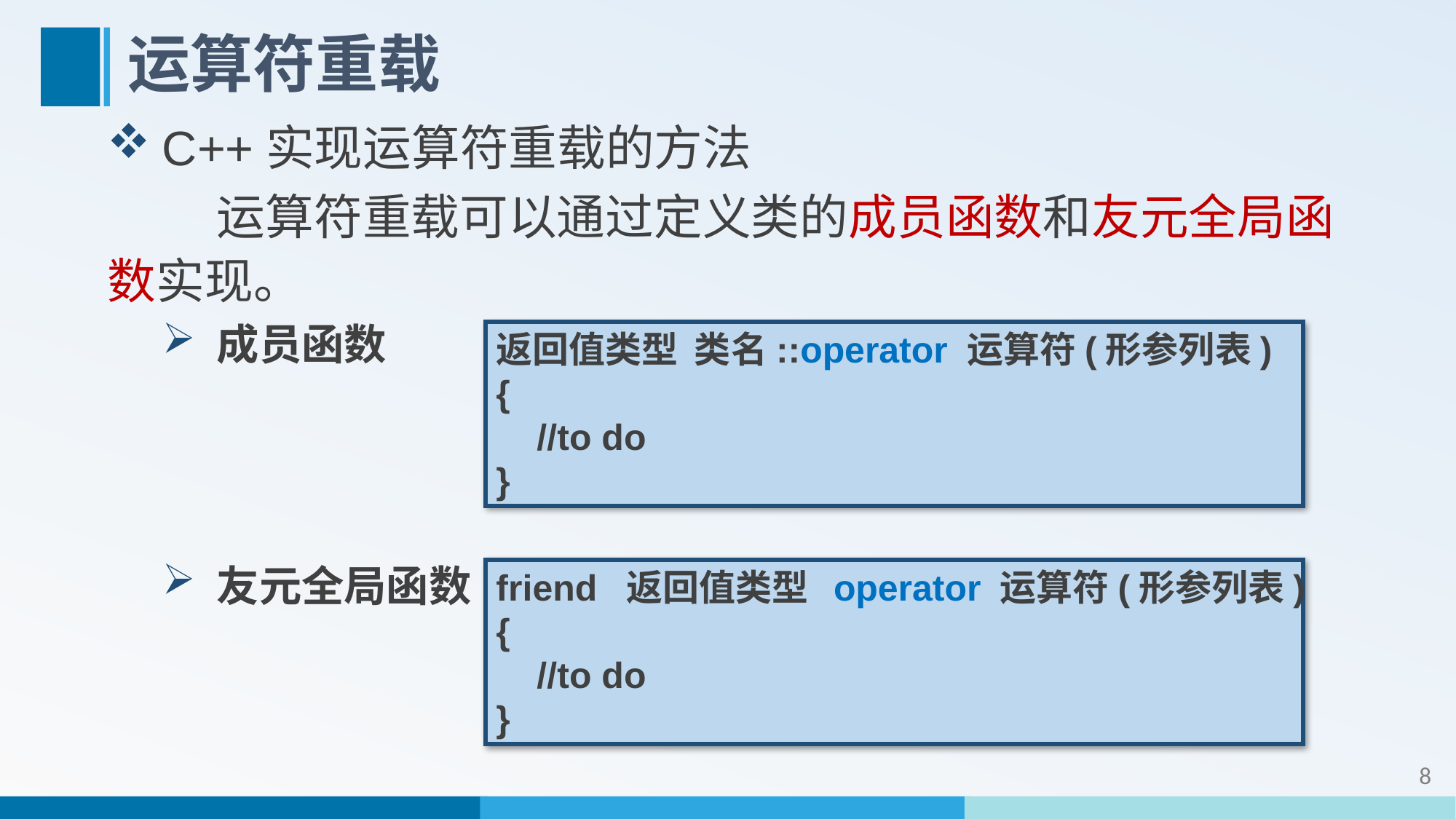

# 运算符重载
C++实现运算符重载的方法
	运算符重载可以通过定义类的成员函数和友元全局函数实现。
成员函数

友元全局函数
返回值类型  类名::operator 运算符(形参列表)
{
    //to do
}
friend  返回值类型  operator 运算符(形参列表)
{
    //to do
}